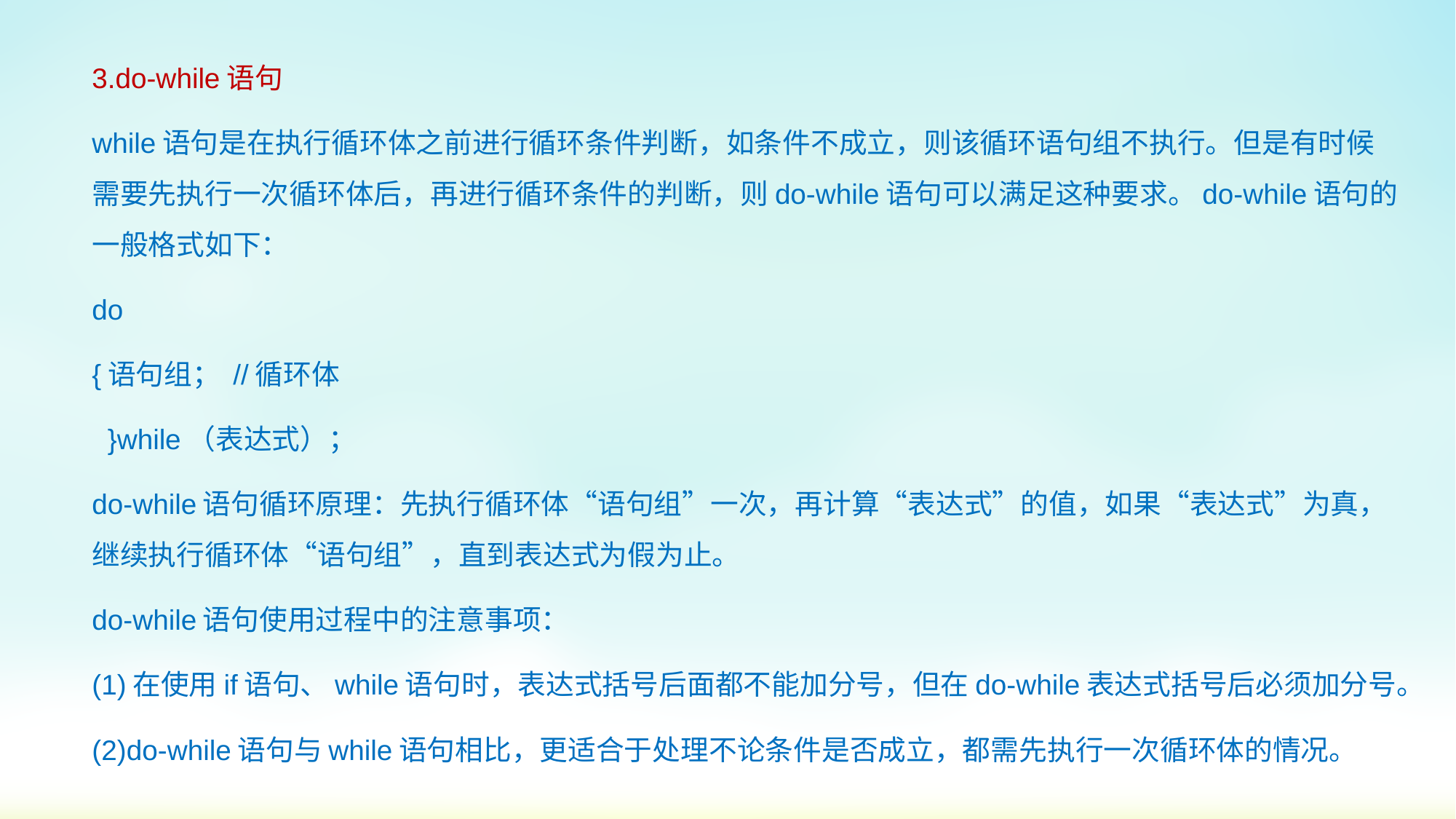

3.do-while语句
while语句是在执行循环体之前进行循环条件判断，如条件不成立，则该循环语句组不执行。但是有时候需要先执行一次循环体后，再进行循环条件的判断，则do-while语句可以满足这种要求。do-while语句的一般格式如下：
do
{语句组； //循环体
  }while（表达式）；
do-while语句循环原理：先执行循环体“语句组”一次，再计算“表达式”的值，如果“表达式”为真，继续执行循环体“语句组”，直到表达式为假为止。
do-while语句使用过程中的注意事项：
(1)在使用if语句、while语句时，表达式括号后面都不能加分号，但在do-while表达式括号后必须加分号。
(2)do-while语句与while语句相比，更适合于处理不论条件是否成立，都需先执行一次循环体的情况。